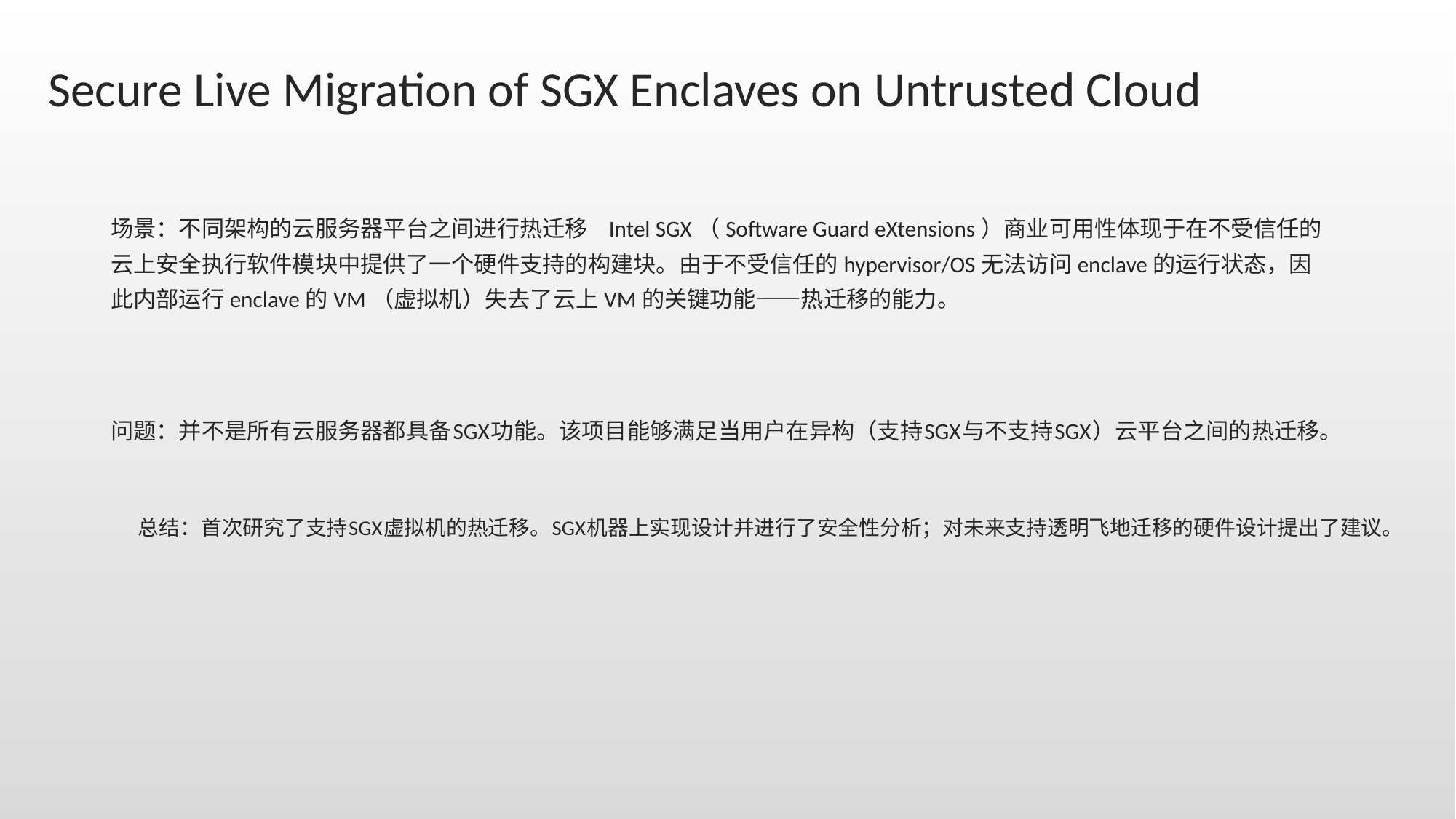

Secure Live Migration of SGX Enclaves on Untrusted Cloud
场景：不同架构的云服务器平台之间进行热迁移   Intel SGX（Software Guard eXtensions）商业可用性体现于在不受信任的云上安全执行软件模块中提供了一个硬件支持的构建块。由于不受信任的hypervisor/OS无法访问enclave的运行状态，因此内部运行enclave的VM（虚拟机）失去了云上VM的关键功能——热迁移的能力。
问题：并不是所有云服务器都具备SGX功能。该项目能够满足当用户在异构（支持SGX与不支持SGX）云平台之间的热迁移。
总结：首次研究了支持SGX虚拟机的热迁移。SGX机器上实现设计并进行了安全性分析；对未来支持透明飞地迁移的硬件设计提出了建议。